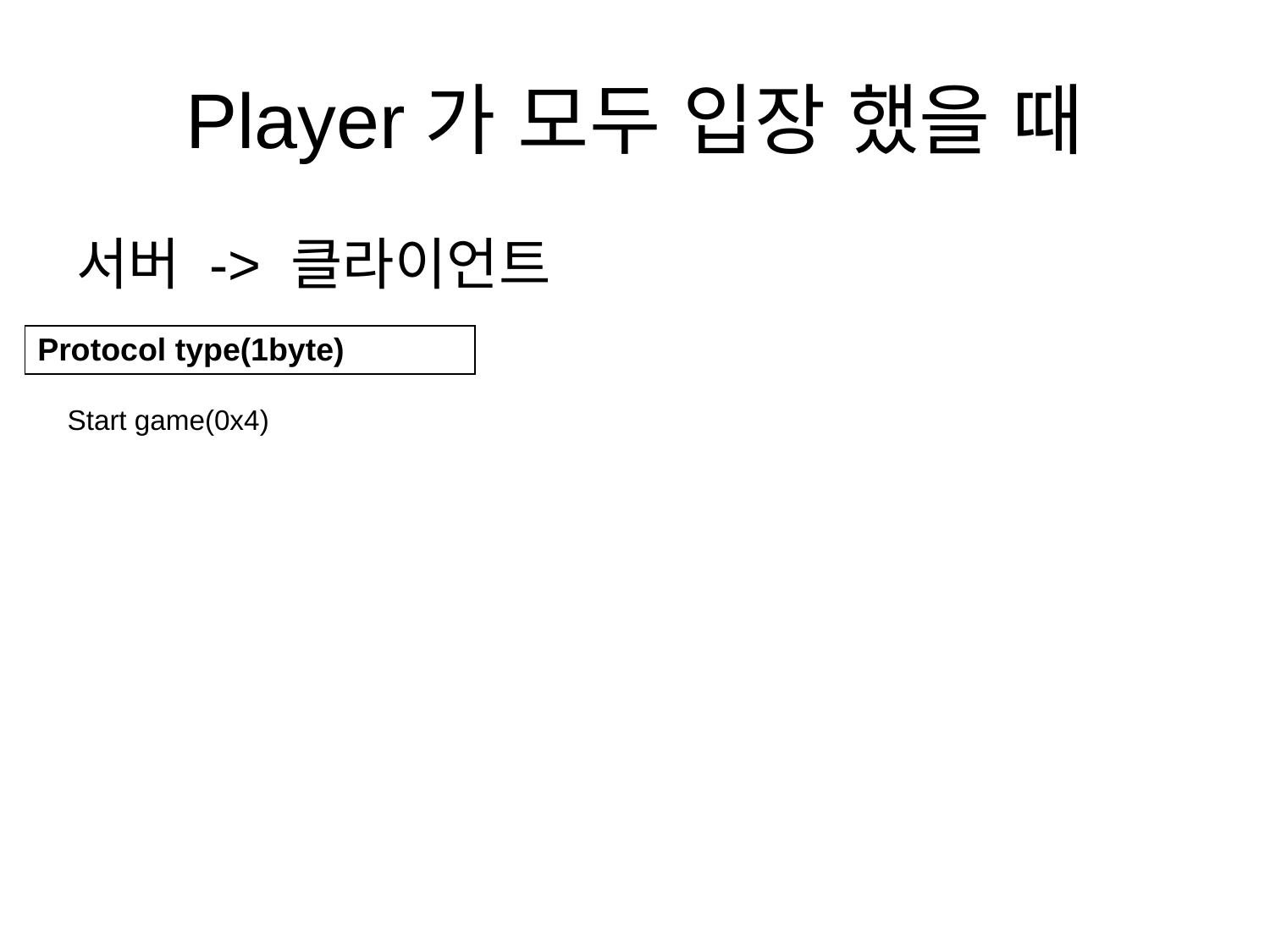

# Player가 모두 입장 했을 때
서버 -> 클라이언트

| Protocol type(1byte) |
| --- |
Start game(0x4)